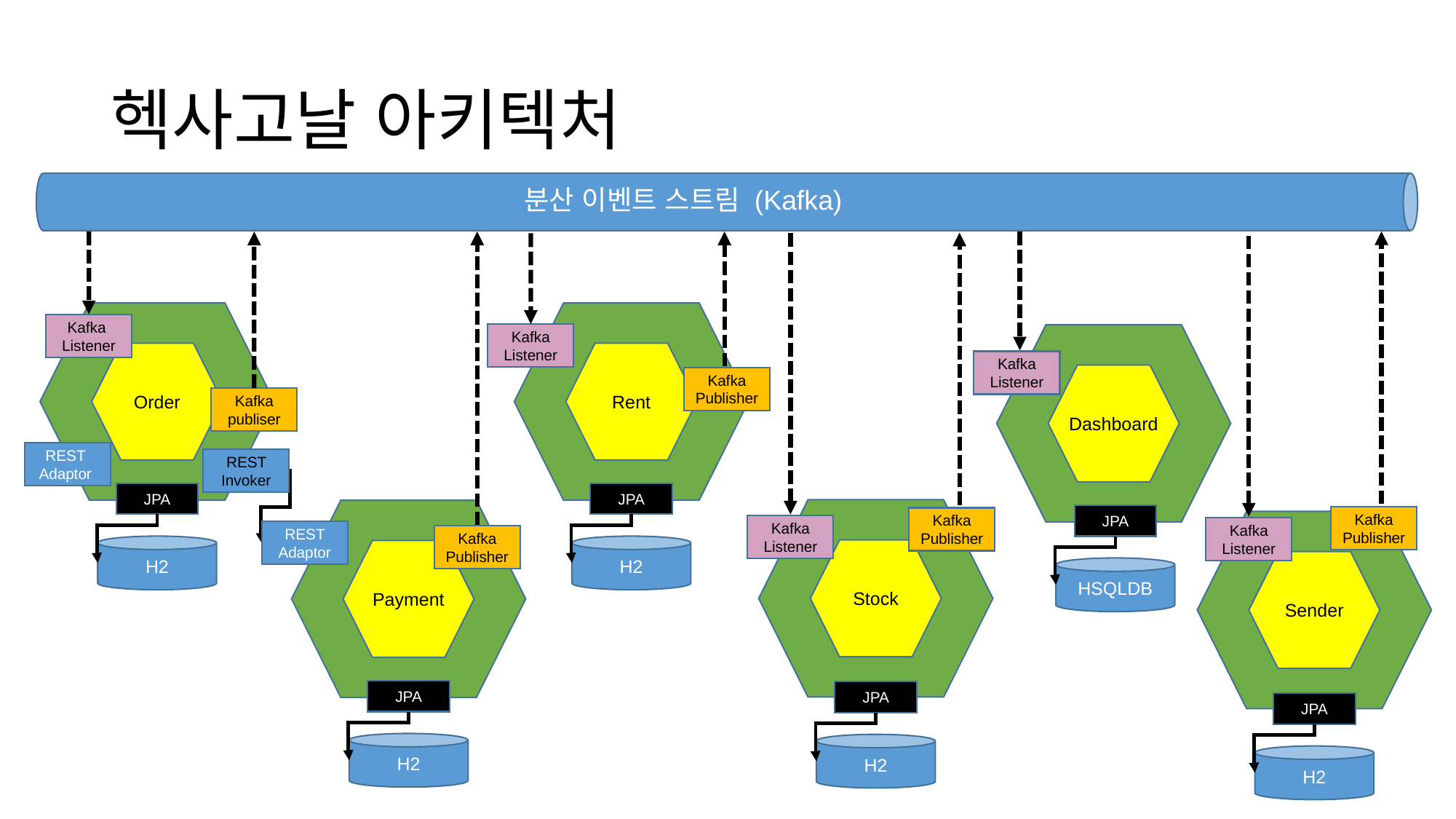

# 헥사고날 아키텍처
분산 이벤트 스트림 (Kafka)
app
Order
JPA
H2
store
Rent
JPA
H2
Kafka
Listener
Kafka Listener
customer
Dashboard
JPA
HSQLDB
Kafka Listener
Kafka Publisher
Kafka publiser
REST
Adaptor
REST Invoker
store
Stock
JPA
H2
pay
Payment
Kafka Publisher
Kafka Publisher
store
Sender
JPA
H2
Kafka Listener
Kafka Listener
REST Adaptor
Kafka Publisher
JPA
H2